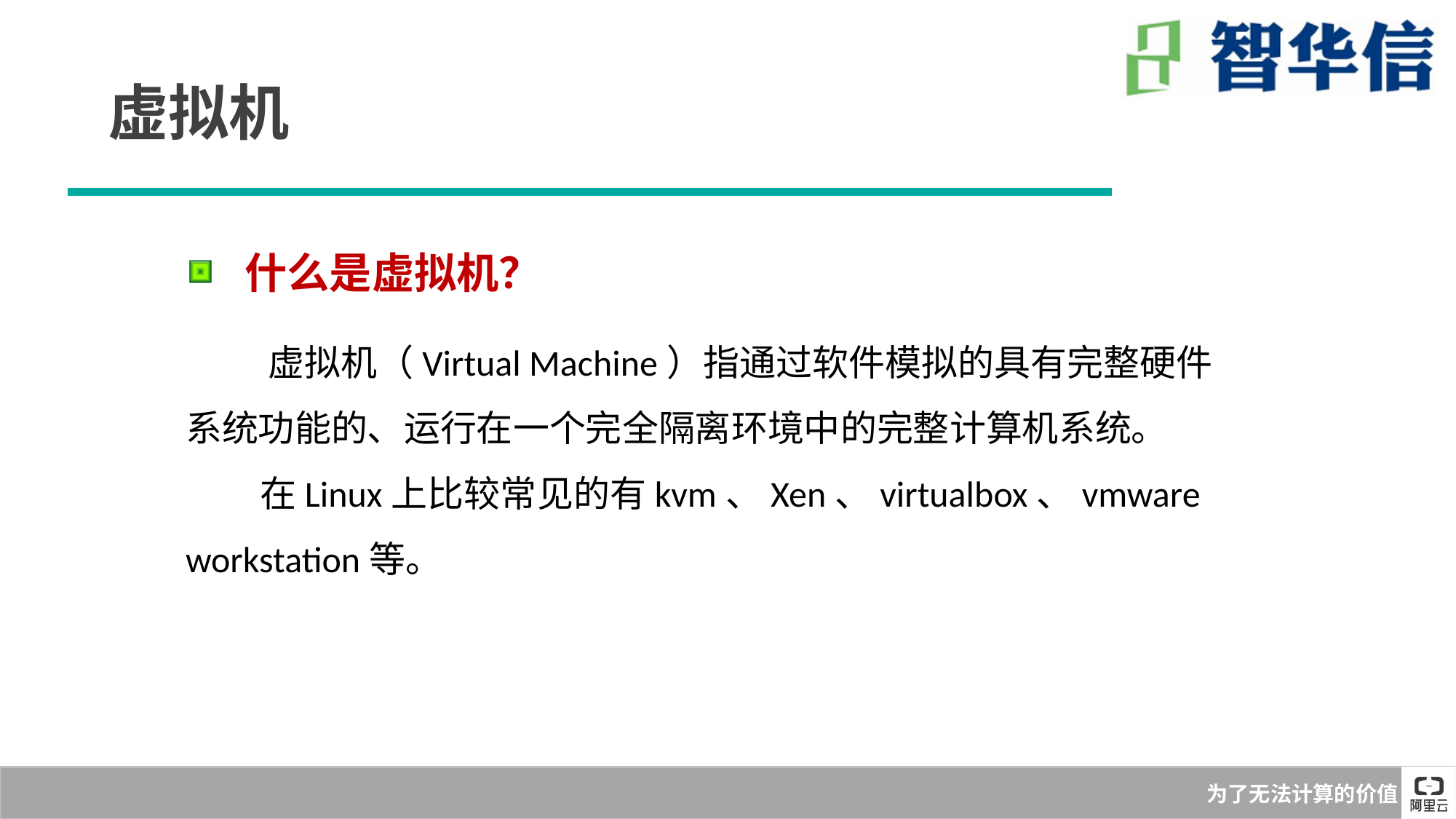

虚拟机
  什么是虚拟机？
         虚拟机（Virtual Machine）指通过软件模拟的具有完整硬件系统功能的、运行在一个完全隔离环境中的完整计算机系统。
        在Linux上比较常见的有kvm、Xen、virtualbox、vmware workstation等。